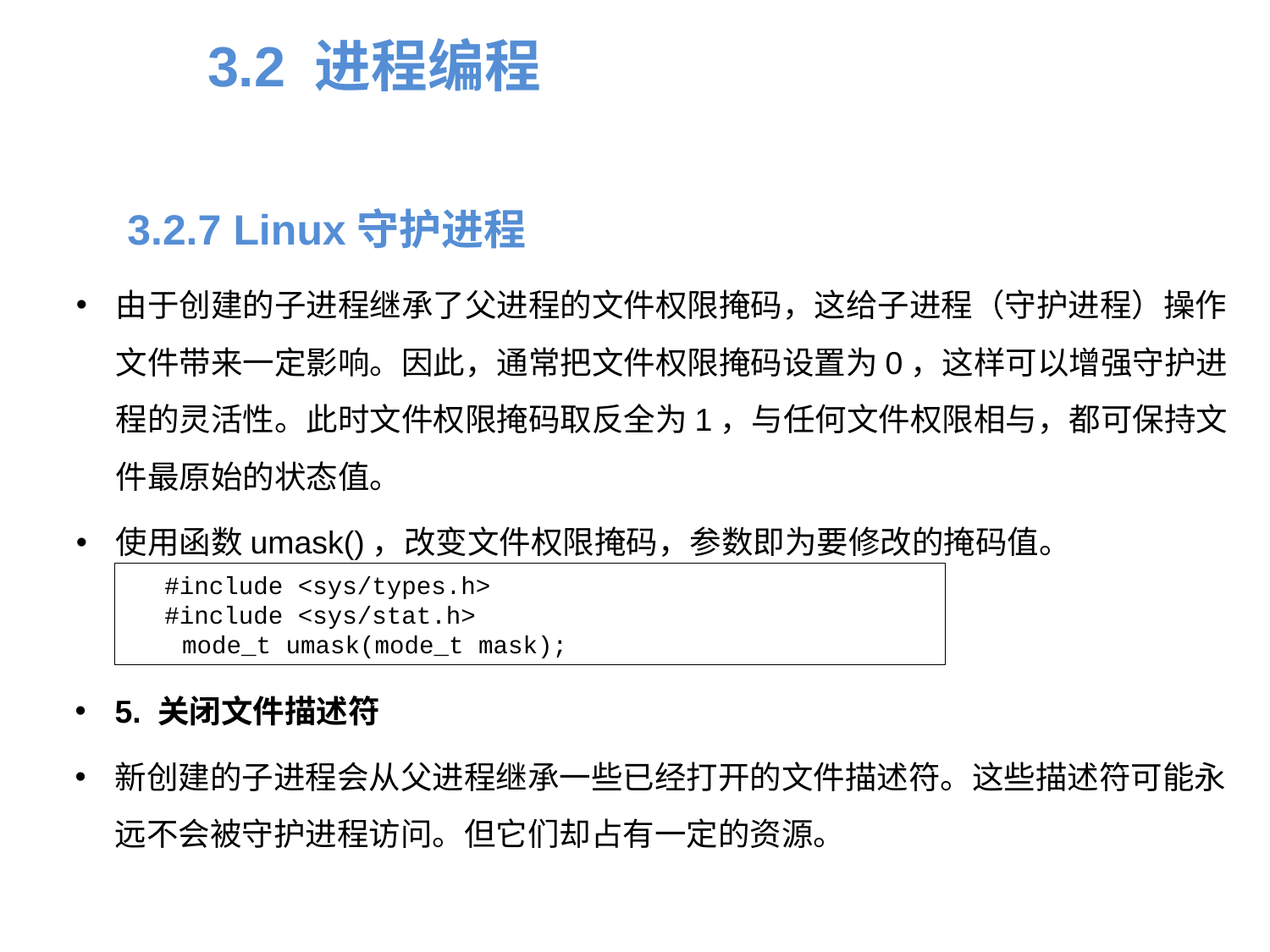

3.2 进程编程
3.2.7 Linux守护进程
由于创建的子进程继承了父进程的文件权限掩码，这给子进程（守护进程）操作文件带来一定影响。因此，通常把文件权限掩码设置为0，这样可以增强守护进程的灵活性。此时文件权限掩码取反全为1，与任何文件权限相与，都可保持文件最原始的状态值。
使用函数umask()，改变文件权限掩码，参数即为要修改的掩码值。
#include <sys/types.h>
#include <sys/stat.h>
 mode_t umask(mode_t mask);
5. 关闭文件描述符
新创建的子进程会从父进程继承一些已经打开的文件描述符。这些描述符可能永远不会被守护进程访问。但它们却占有一定的资源。